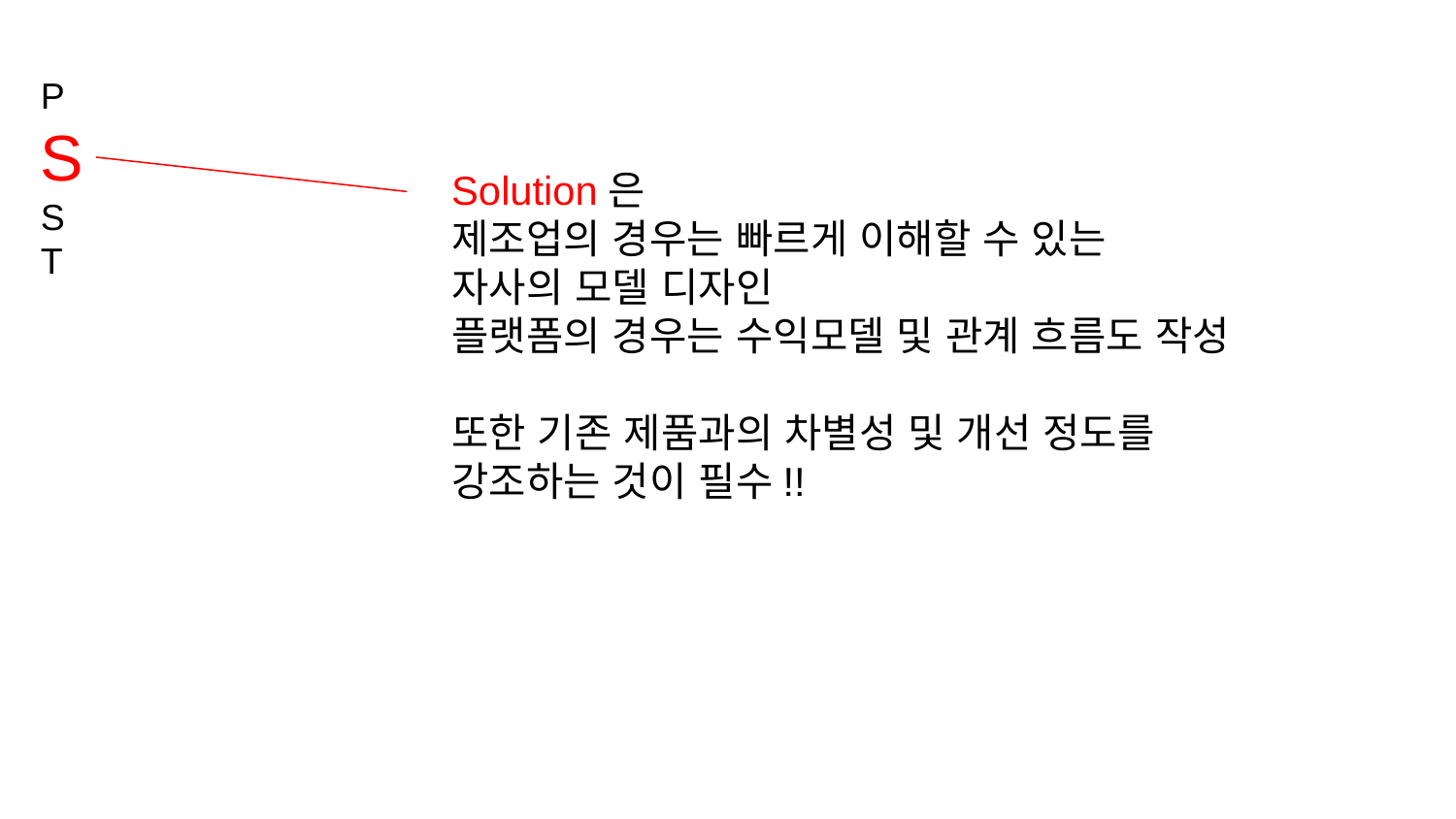

P
S
S
T
Solution은
제조업의 경우는 빠르게 이해할 수 있는
자사의 모델 디자인
플랫폼의 경우는 수익모델 및 관계 흐름도 작성

또한 기존 제품과의 차별성 및 개선 정도를
강조하는 것이 필수!!